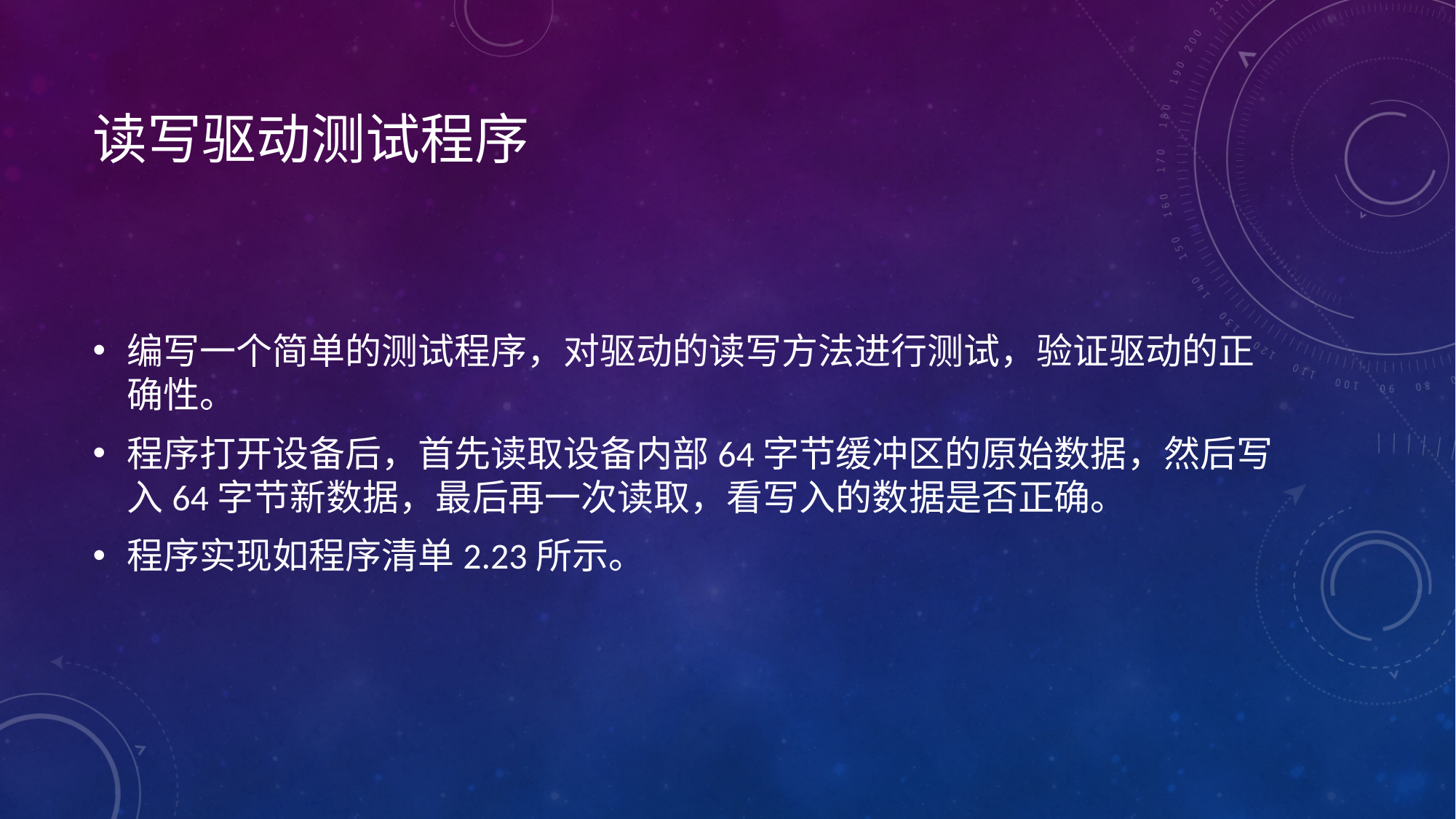

# 读写驱动测试程序
编写一个简单的测试程序，对驱动的读写方法进行测试，验证驱动的正确性。
程序打开设备后，首先读取设备内部64字节缓冲区的原始数据，然后写入64字节新数据，最后再一次读取，看写入的数据是否正确。
程序实现如程序清单2.23所示。